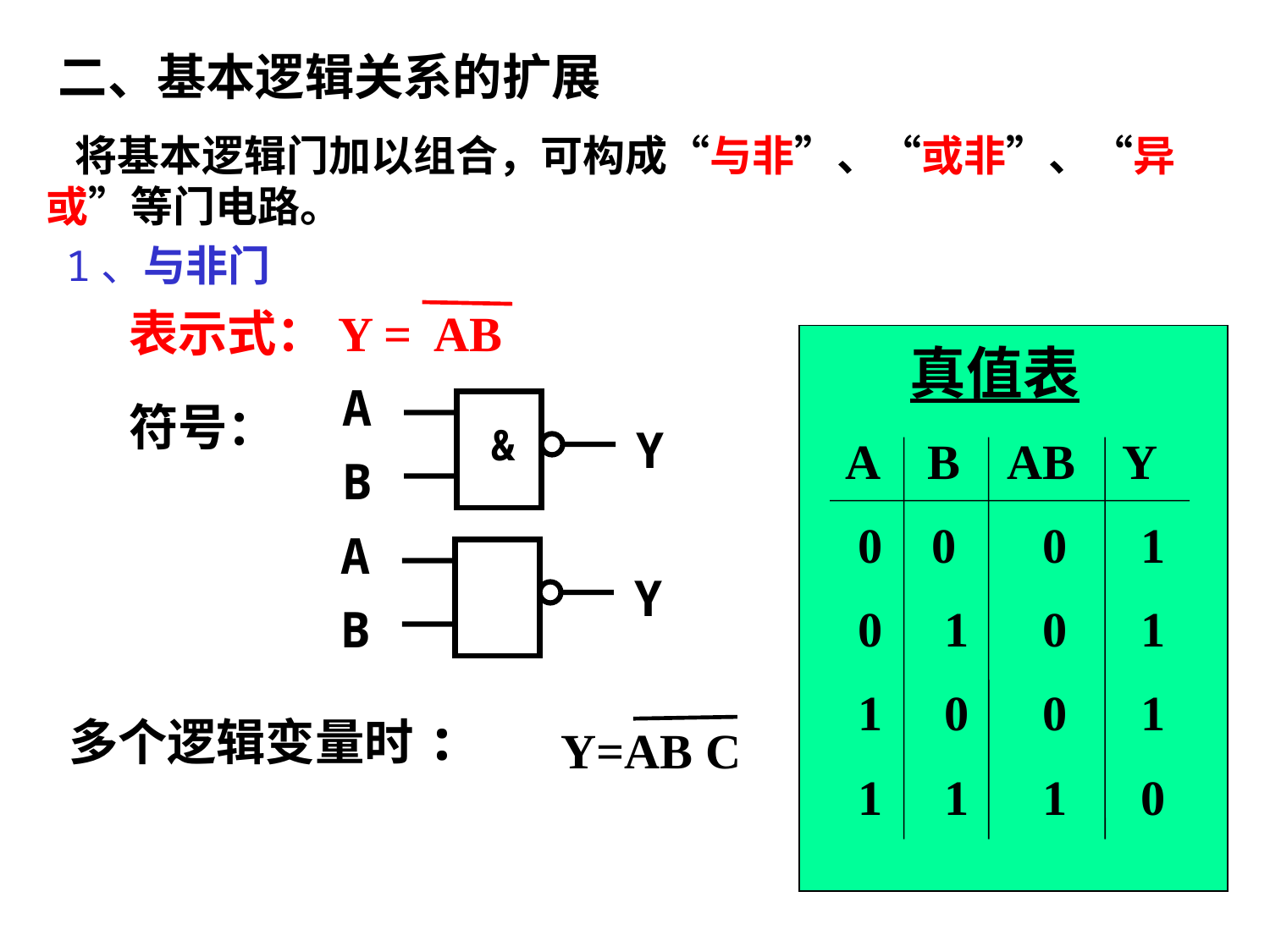

二、基本逻辑关系的扩展
  将基本逻辑门加以组合，可构成“与非”、“或非”、“异或”等门电路。
1、与非门
表示式：Y =  AB

       真值表
  A    B    AB    Y
   0    0       0      1
   0     1      0      1
   1     0      0      1
   1     1      1      0

A

&
Y

B

符号：
A

Y

B

多个逻辑变量时:
Y=AB C